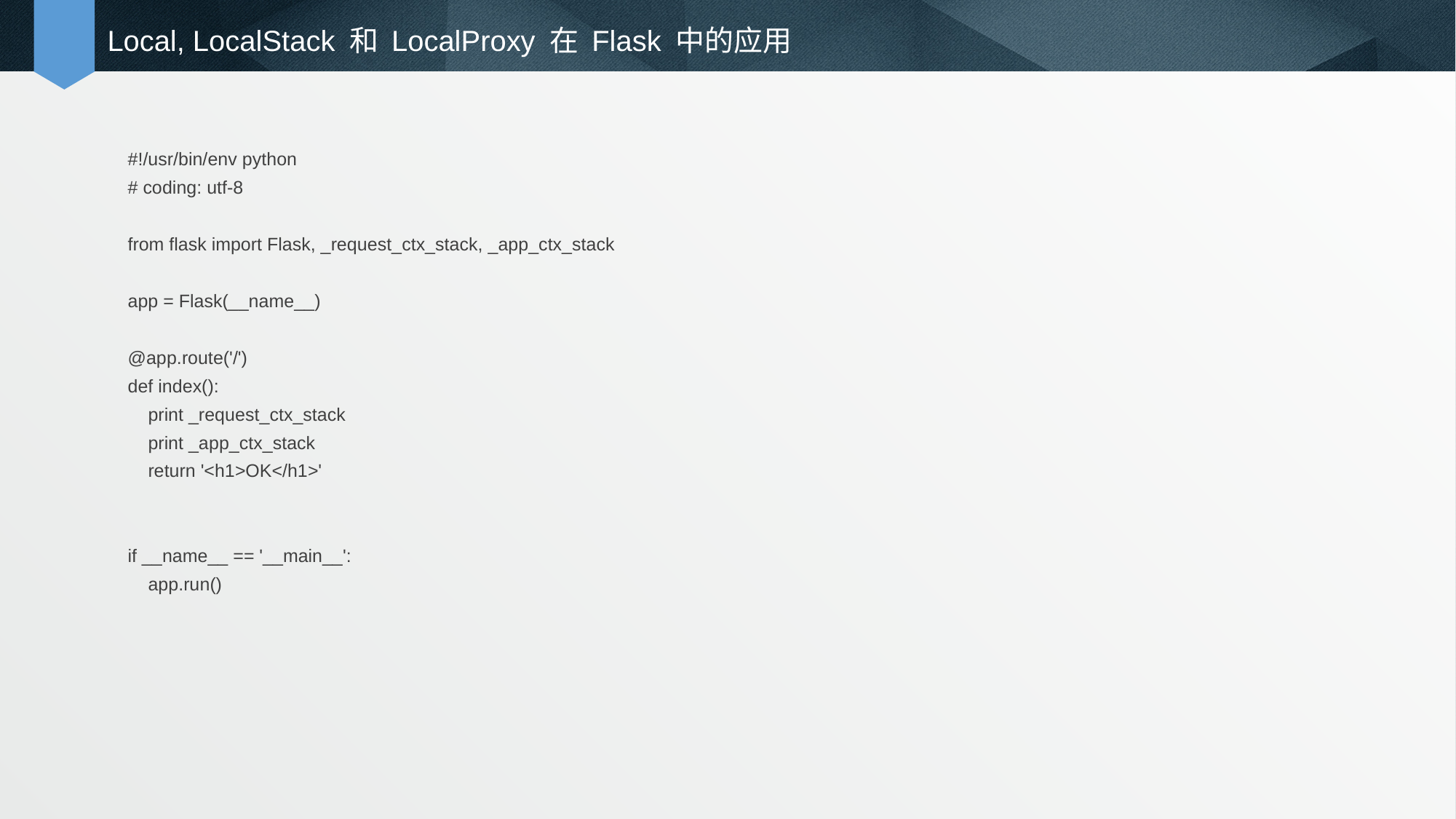

# Local, LocalStack 和 LocalProxy 在 Flask 中的应用
#!/usr/bin/env python
# coding: utf-8

from flask import Flask, _request_ctx_stack, _app_ctx_stack

app = Flask(__name__)

@app.route('/')
def index():
    print _request_ctx_stack
    print _app_ctx_stack
    return '<h1>OK</h1>'

if __name__ == '__main__':
    app.run()